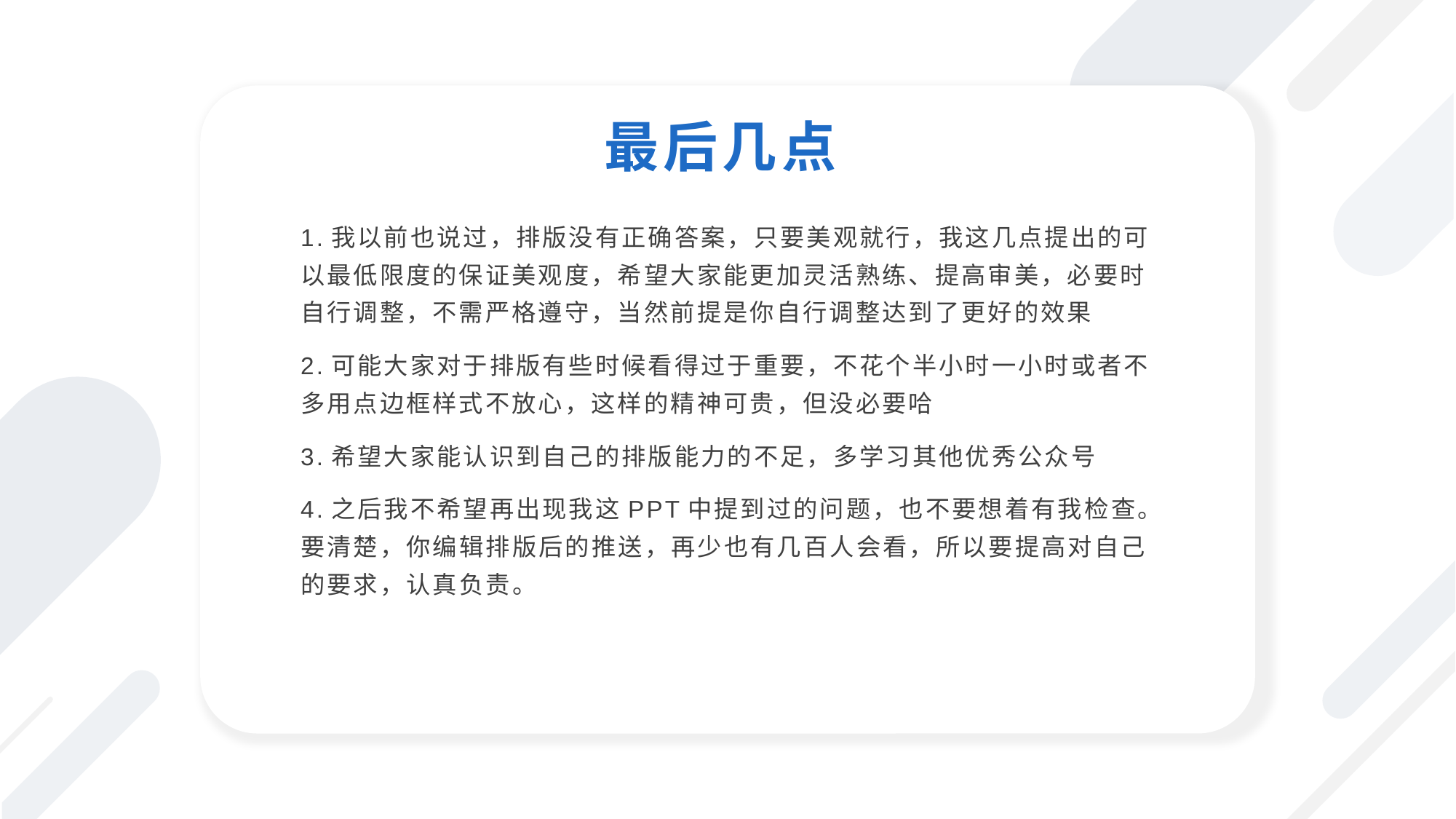

最后几点

1.我以前也说过，排版没有正确答案，只要美观就行，我这几点提出的可以最低限度的保证美观度，希望大家能更加灵活熟练、提高审美，必要时自行调整，不需严格遵守，当然前提是你自行调整达到了更好的效果
2.可能大家对于排版有些时候看得过于重要，不花个半小时一小时或者不多用点边框样式不放心，这样的精神可贵，但没必要哈
3.希望大家能认识到自己的排版能力的不足，多学习其他优秀公众号
4.之后我不希望再出现我这PPT中提到过的问题，也不要想着有我检查。要清楚，你编辑排版后的推送，再少也有几百人会看，所以要提高对自己的要求，认真负责。